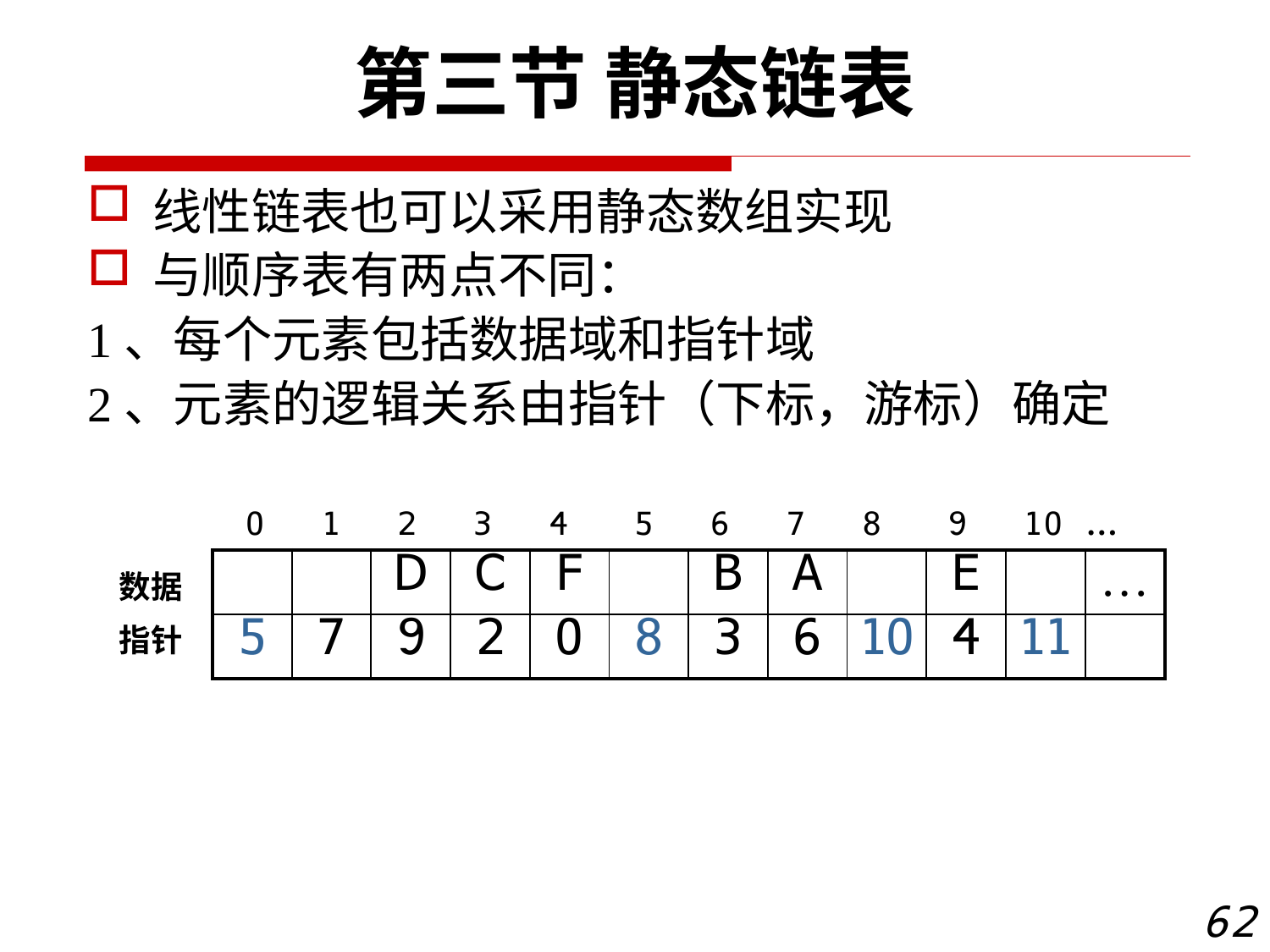

第三节 静态链表
线性链表也可以采用静态数组实现
与顺序表有两点不同：
1、每个元素包括数据域和指针域
2、元素的逻辑关系由指针（下标，游标）确定
0      1      2      3      4       5      6      7      8       9      10  …
|  |  | D | C | F |  | B | A |  | E |  | … |
| --- | --- | --- | --- | --- | --- | --- | --- | --- | --- | --- | --- |
| 5 | 7 | 9 | 2 | 0 | 8 | 3 | 6 | 10 | 4 | 11 |  |
数据
指针
62